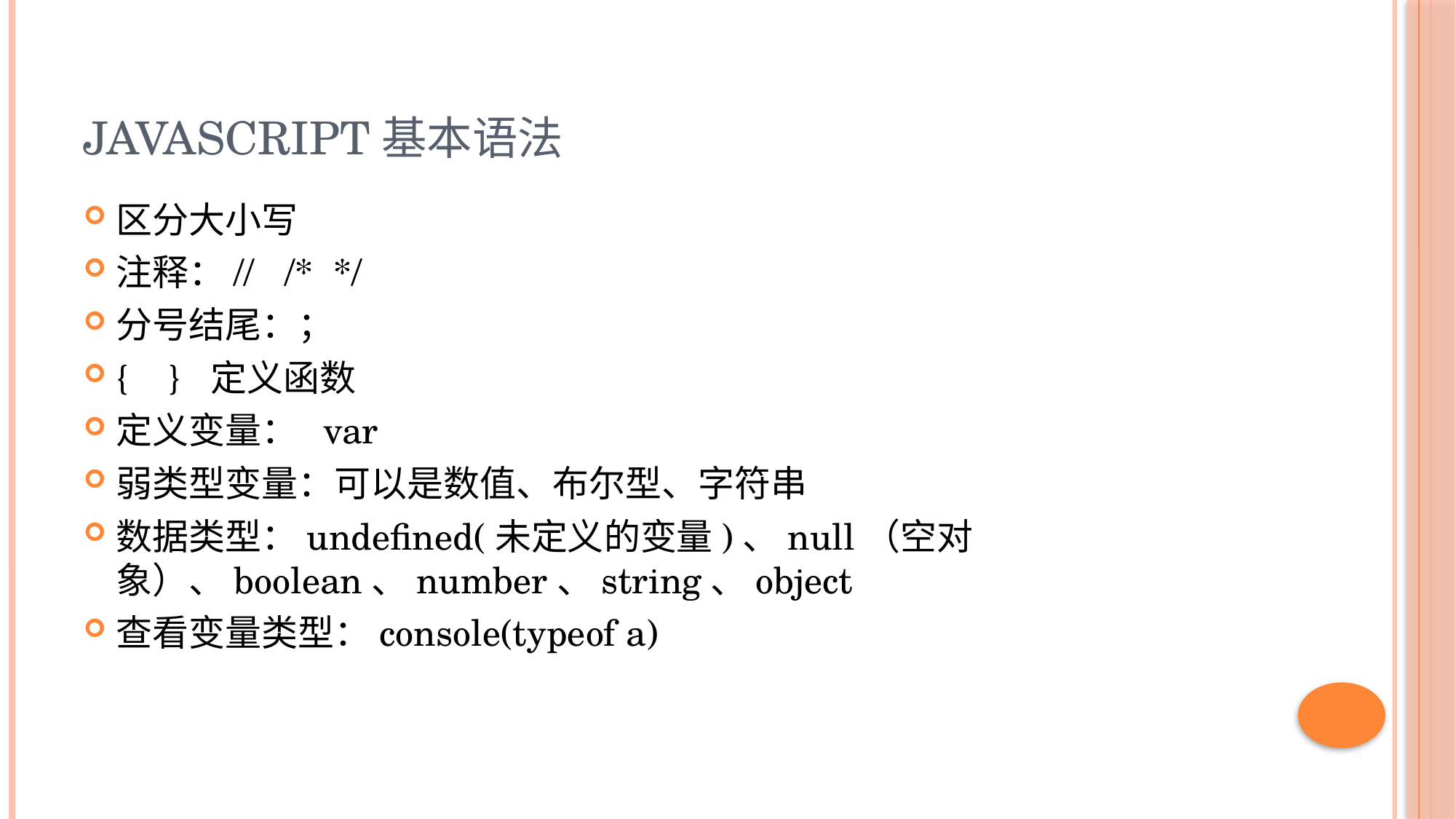

# JavaScript基本语法
区分大小写
注释：//   /*  */
分号结尾：；
{    }  定义函数
定义变量：  var
弱类型变量：可以是数值、布尔型、字符串
数据类型：undefined(未定义的变量)、null（空对象）、boolean、number、string、object
查看变量类型：console(typeof a)